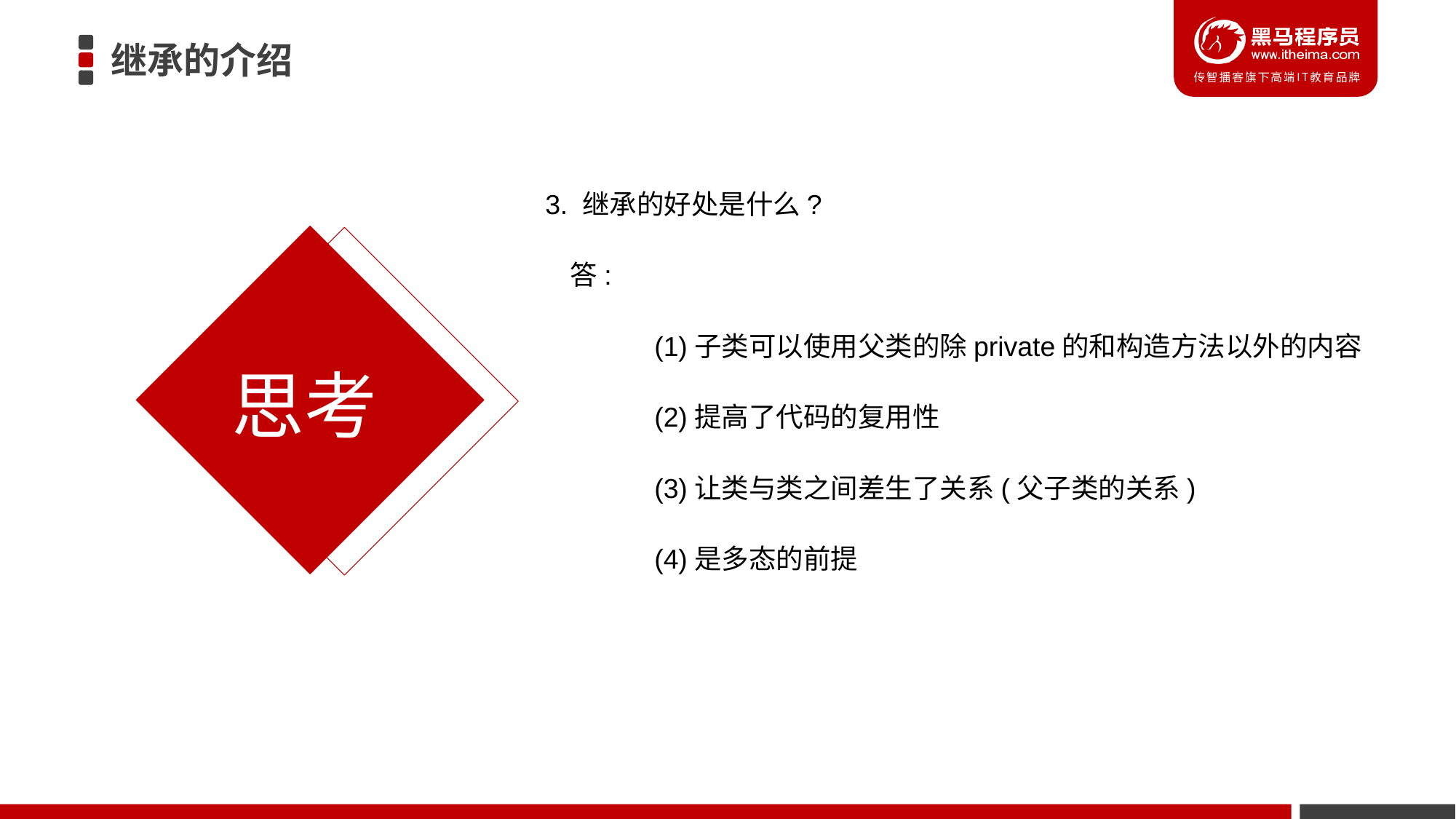

# 继承的介绍
3. 继承的好处是什么?
   答:
	(1)子类可以使用父类的除private的和构造方法以外的内容
       	(2)提高了代码的复用性
	(3)让类与类之间差生了关系(父子类的关系)
   	(4)是多态的前提